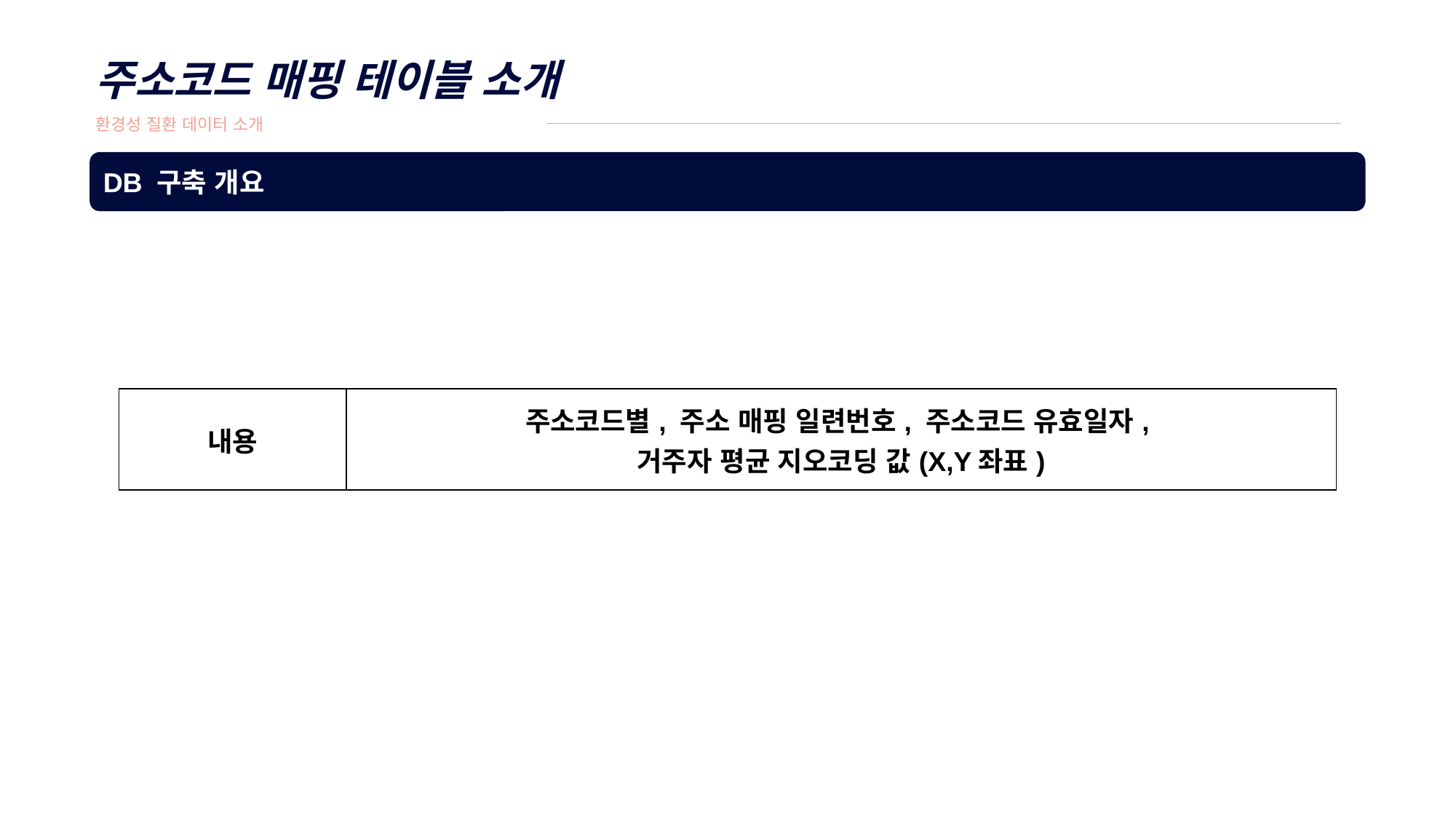

주소코드 매핑 테이블 소개
환경성 질환 데이터 소개
DB 구축 개요
| 내용 | 주소코드별, 주소 매핑 일련번호, 주소코드 유효일자, 거주자 평균 지오코딩 값(X,Y좌표) |
| --- | --- |